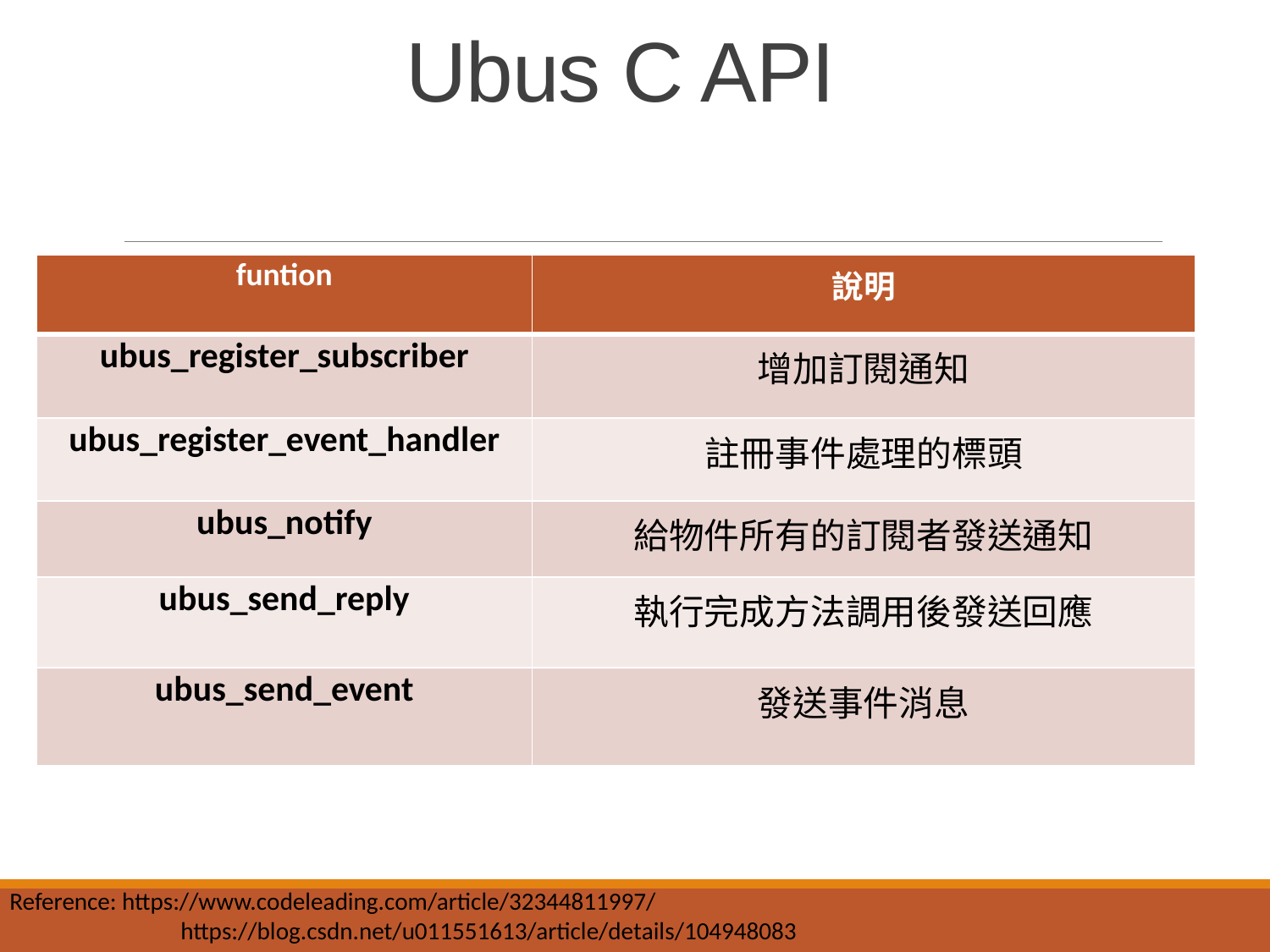

# Ubus C API
| funtion | 說明 |
| --- | --- |
| ubus\_register\_subscriber | 增加訂閱通知 |
| ubus\_register\_event\_handler | 註冊事件處理的標頭 |
| ubus\_notify | 給物件所有的訂閱者發送通知 |
| ubus\_send\_reply | 執行完成方法調用後發送回應 |
| ubus\_send\_event | 發送事件消息 |
Reference: https://www.codeleading.com/article/32344811997/
	        https://blog.csdn.net/u011551613/article/details/104948083